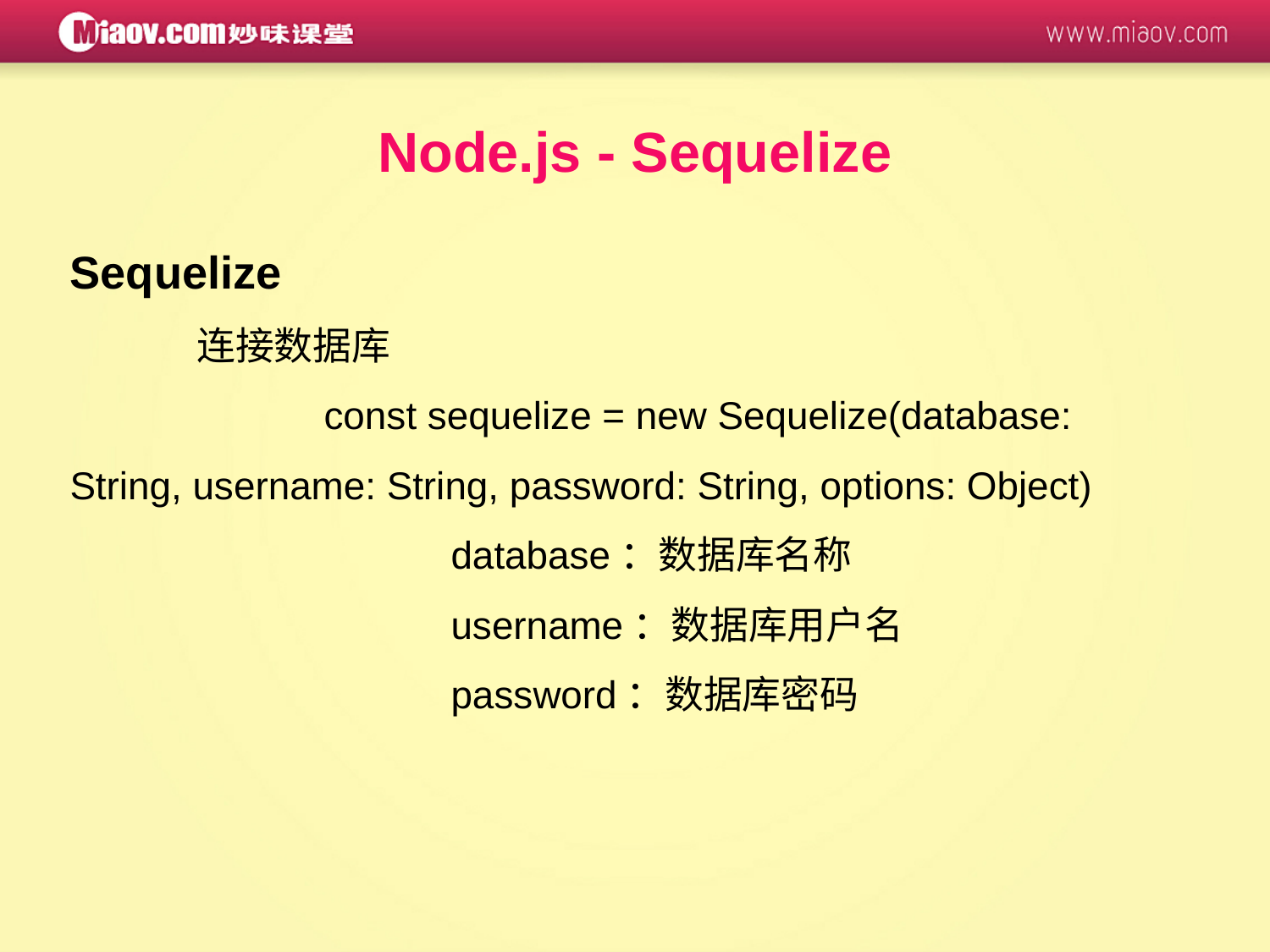

Node.js - Sequelize
Sequelize
	连接数据库
		const sequelize = new Sequelize(database: String, username: String, password: String, options: Object)
			database：数据库名称
			username：数据库用户名
			password：数据库密码